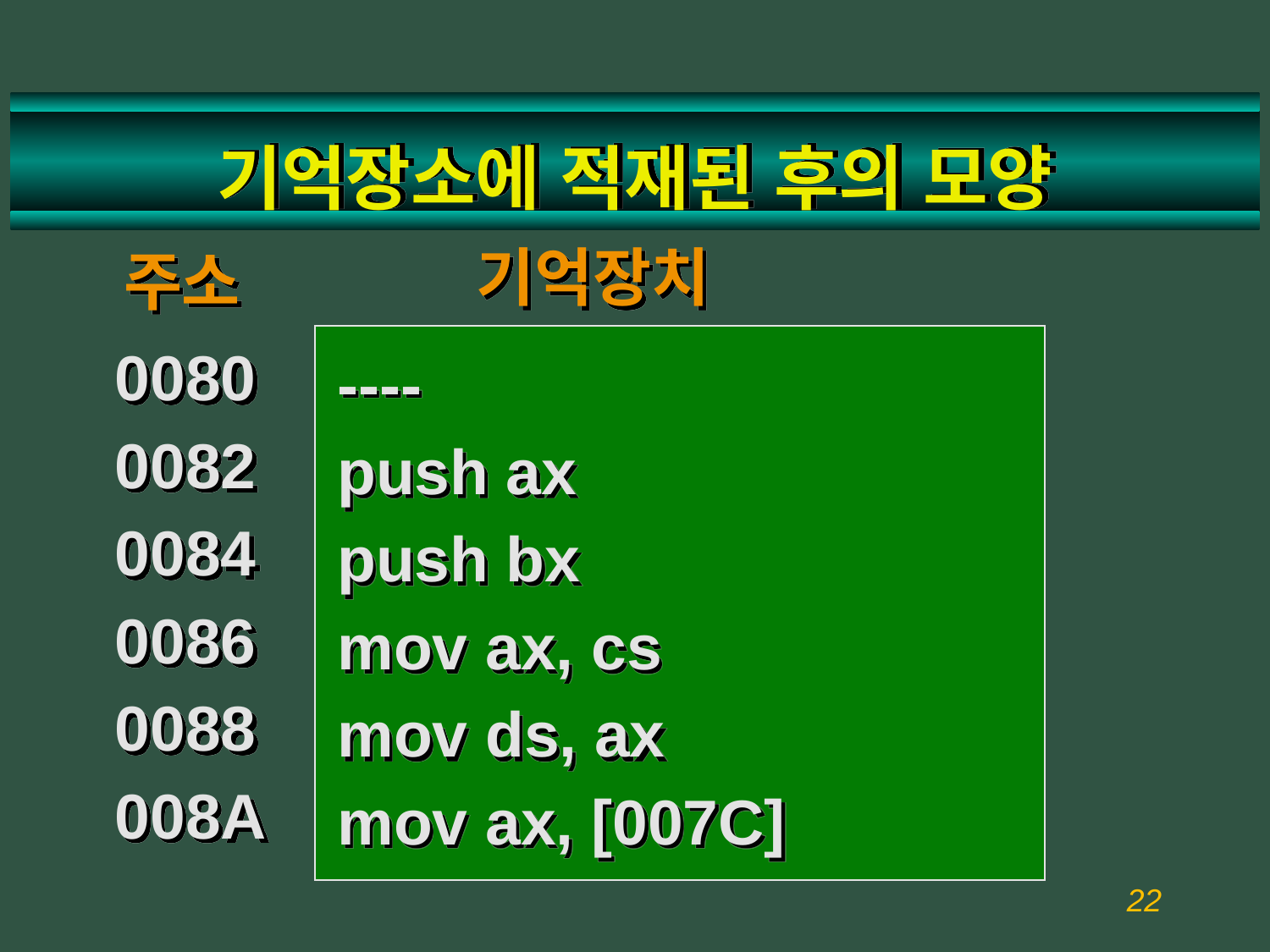

# 기억장소에 적재된 후의 모양
기억장치
주소
0080
0082
0084
0086
0088
008A

----
push ax
push bx
mov ax, cs
mov ds, ax
mov ax, [007C]
22